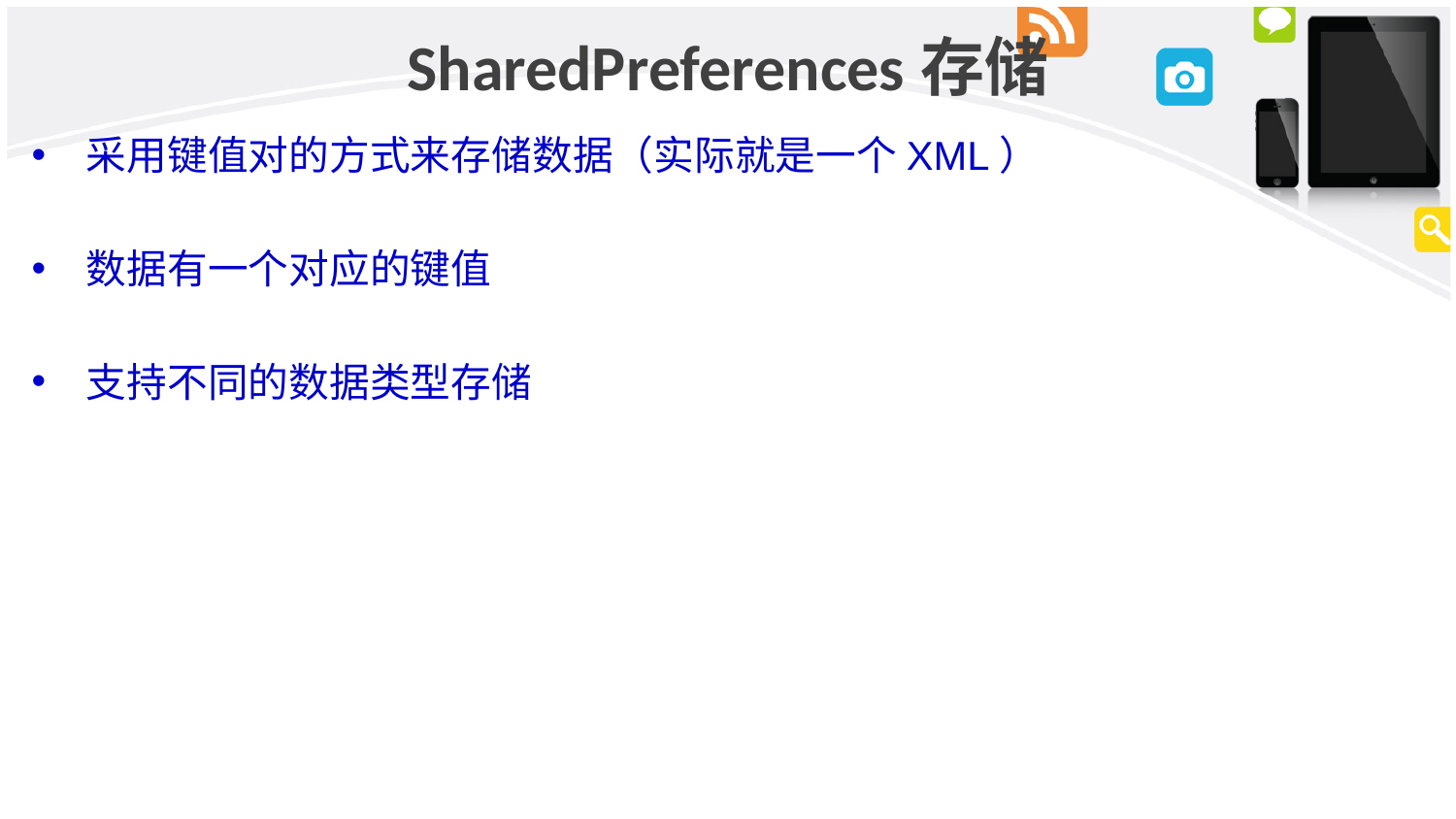

# SharedPreferences存储
采用键值对的方式来存储数据（实际就是一个XML）

数据有一个对应的键值

支持不同的数据类型存储